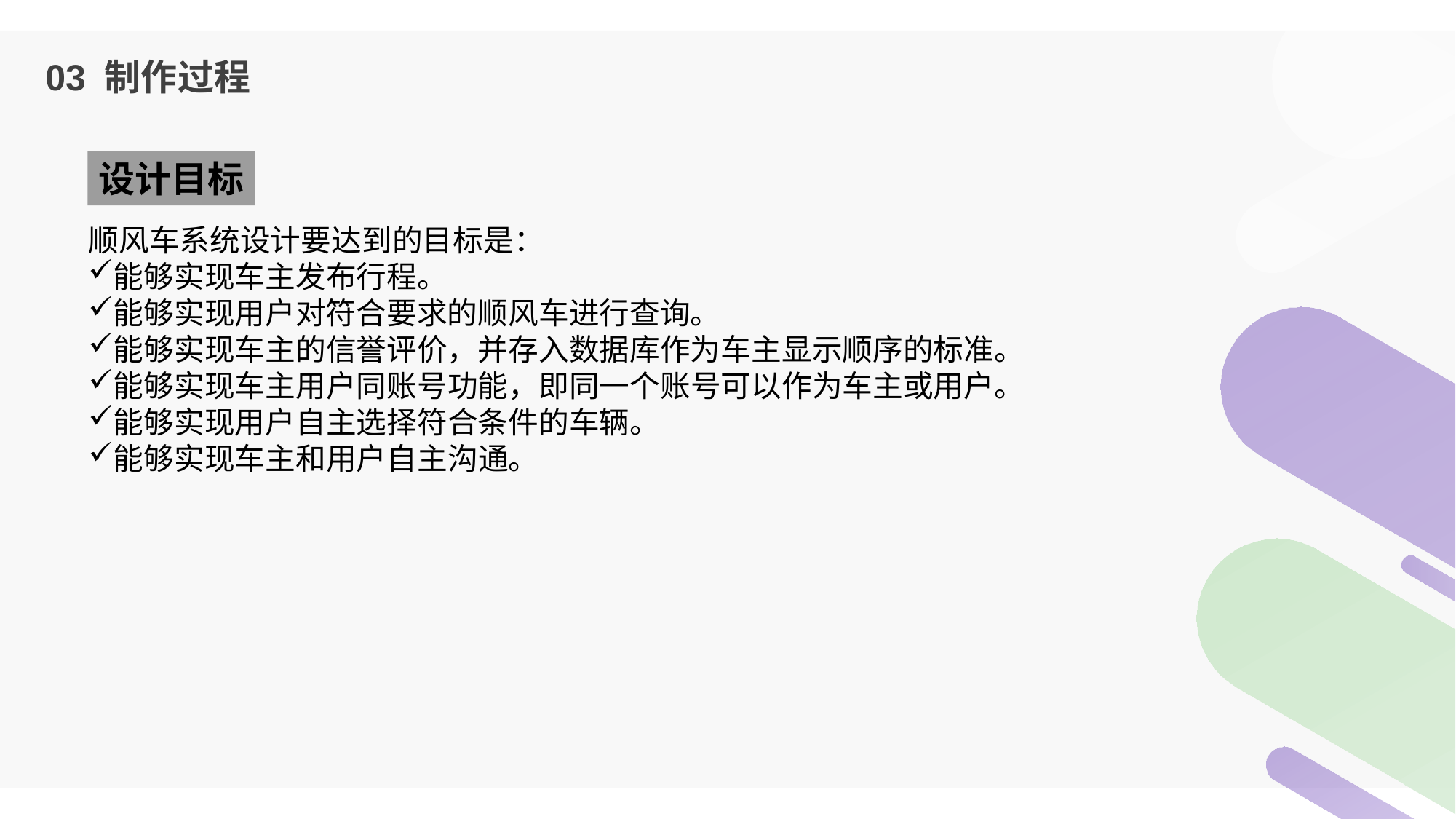

03 制作过程
设计目标
顺风车系统设计要达到的目标是：
能够实现车主发布行程。
能够实现用户对符合要求的顺风车进行查询。
能够实现车主的信誉评价，并存入数据库作为车主显示顺序的标准。
能够实现车主用户同账号功能，即同一个账号可以作为车主或用户。
能够实现用户自主选择符合条件的车辆。
能够实现车主和用户自主沟通。